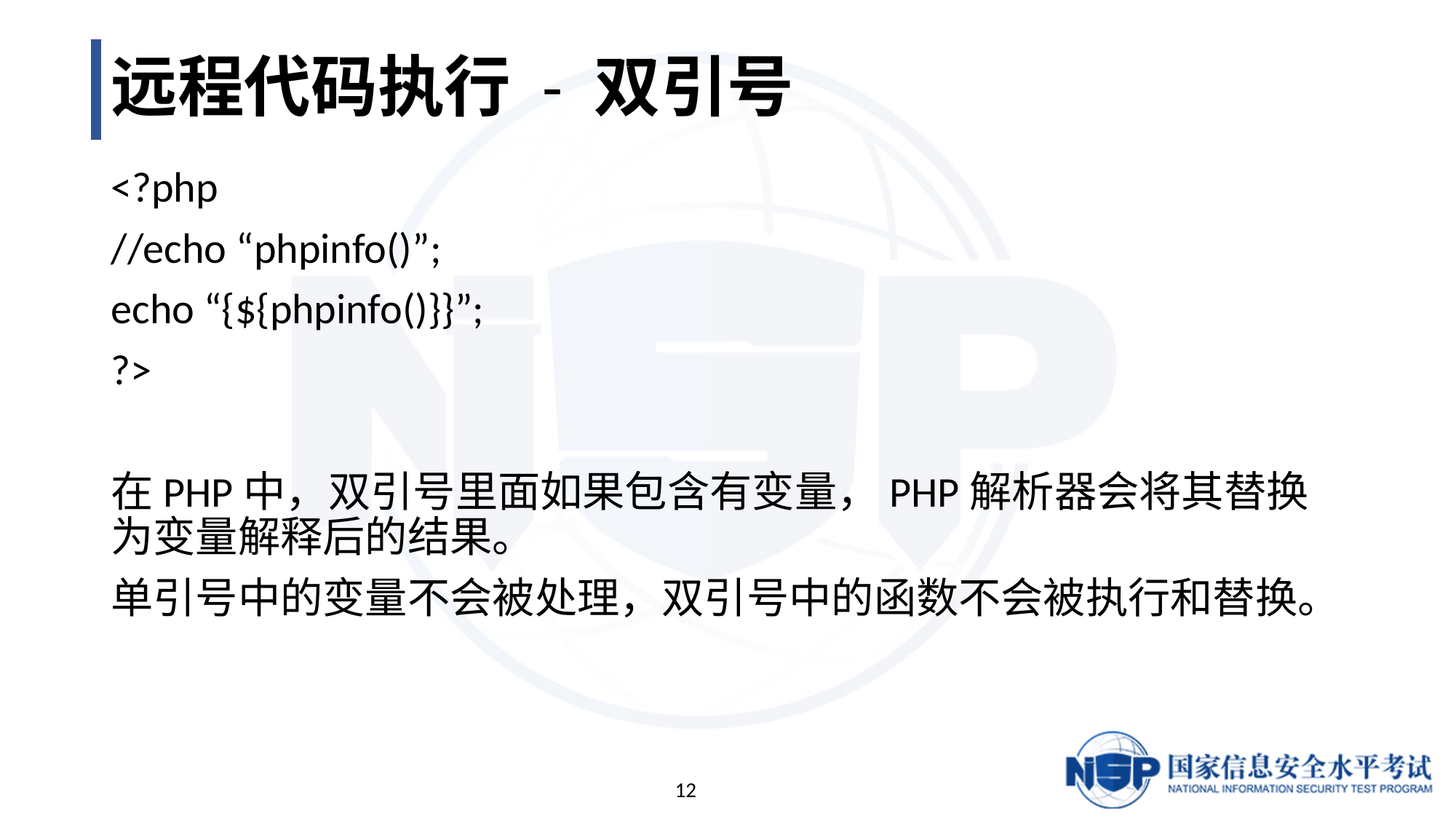

# 远程代码执行 - 双引号
<?php
//echo “phpinfo()”;
echo “{${phpinfo()}}”;
?>

在PHP中，双引号里面如果包含有变量，PHP解析器会将其替换为变量解释后的结果。
单引号中的变量不会被处理，双引号中的函数不会被执行和替换。